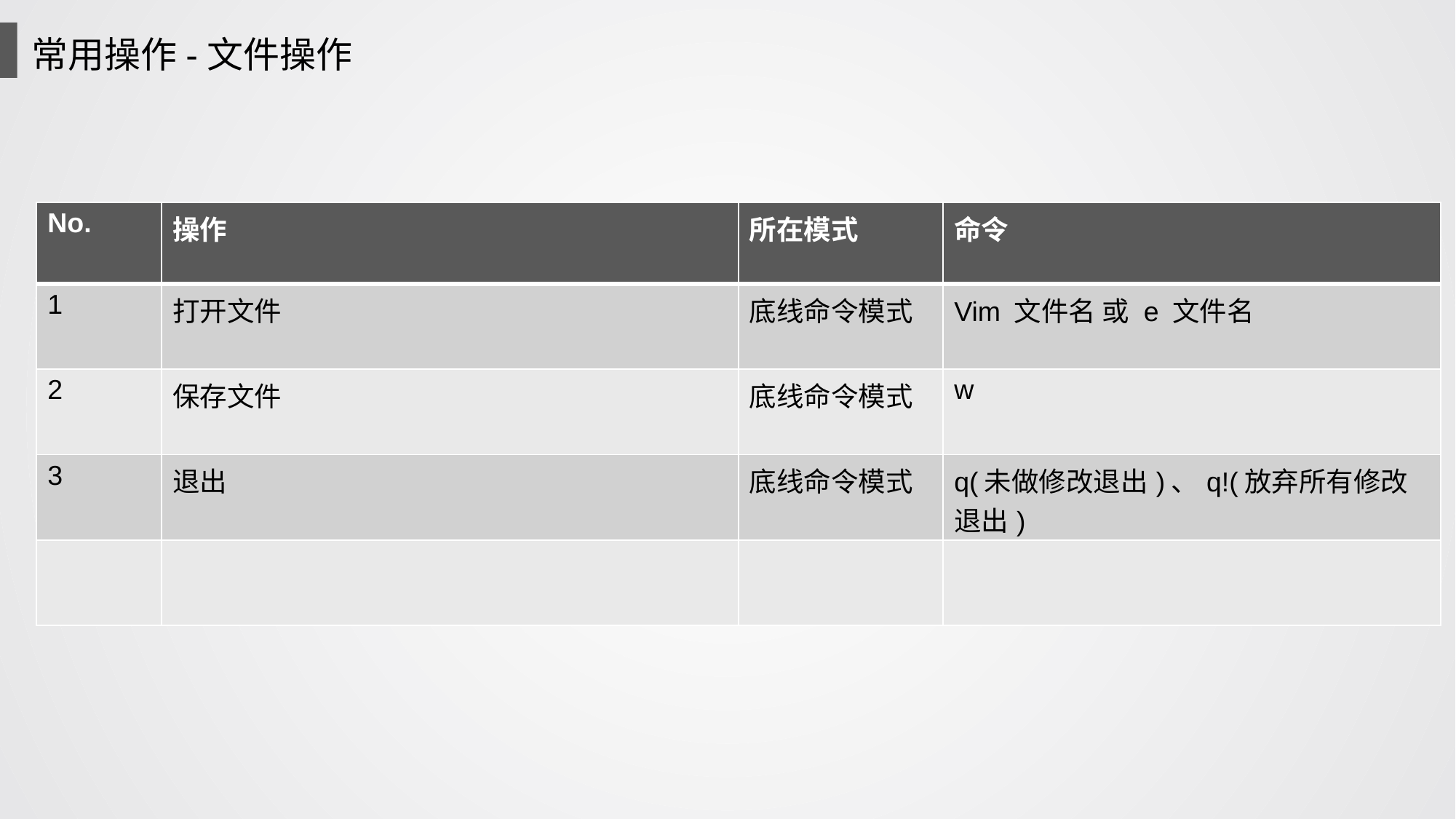

常用操作-文件操作
| No. | 操作 | 所在模式 | 命令 |
| --- | --- | --- | --- |
| 1 | 打开文件 | 底线命令模式 | Vim 文件名 或 e 文件名 |
| 2 | 保存文件 | 底线命令模式 | w |
| 3 | 退出 | 底线命令模式 | q(未做修改退出)、q!(放弃所有修改退出) |
|  |  |  |  |